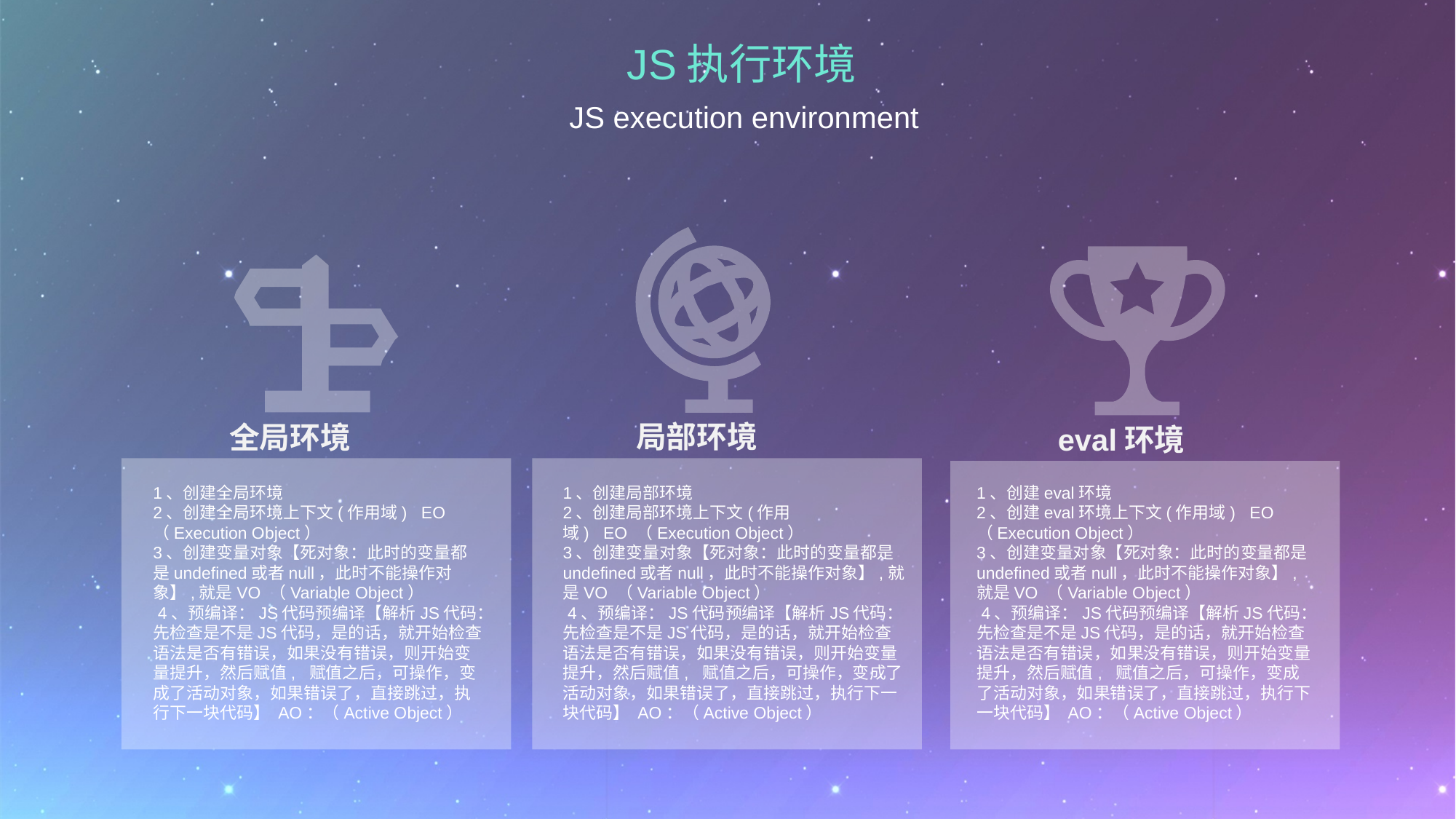

JS执行环境
JS execution environment

局部环境
全局环境
eval环境

1、创建全局环境
2、创建全局环境上下文(作用域)   EO （Execution Object）
3、创建变量对象【死对象：此时的变量都是undefined或者null，此时不能操作对象】,就是VO （Variable Object）
 4、预编译：JS代码预编译【解析JS代码：先检查是不是JS代码，是的话，就开始检查语法是否有错误，如果没有错误，则开始变量提升，然后赋值,  赋值之后，可操作，变成了活动对象，如果错误了，直接跳过，执行下一块代码】 AO：（Active Object）
1、创建局部环境
2、创建局部环境上下文(作用域)   EO （Execution Object）
3、创建变量对象【死对象：此时的变量都是undefined或者null，此时不能操作对象】,就是VO （Variable Object）
 4、预编译：JS代码预编译【解析JS代码：先检查是不是JS代码，是的话，就开始检查语法是否有错误，如果没有错误，则开始变量提升，然后赋值,  赋值之后，可操作，变成了活动对象，如果错误了，直接跳过，执行下一块代码】 AO：（Active Object）
1、创建eval环境
2、创建eval环境上下文(作用域)   EO （Execution Object）
3、创建变量对象【死对象：此时的变量都是undefined或者null，此时不能操作对象】,就是VO （Variable Object）
 4、预编译：JS代码预编译【解析JS代码：先检查是不是JS代码，是的话，就开始检查语法是否有错误，如果没有错误，则开始变量提升，然后赋值,  赋值之后，可操作，变成了活动对象，如果错误了，直接跳过，执行下一块代码】 AO：（Active Object）